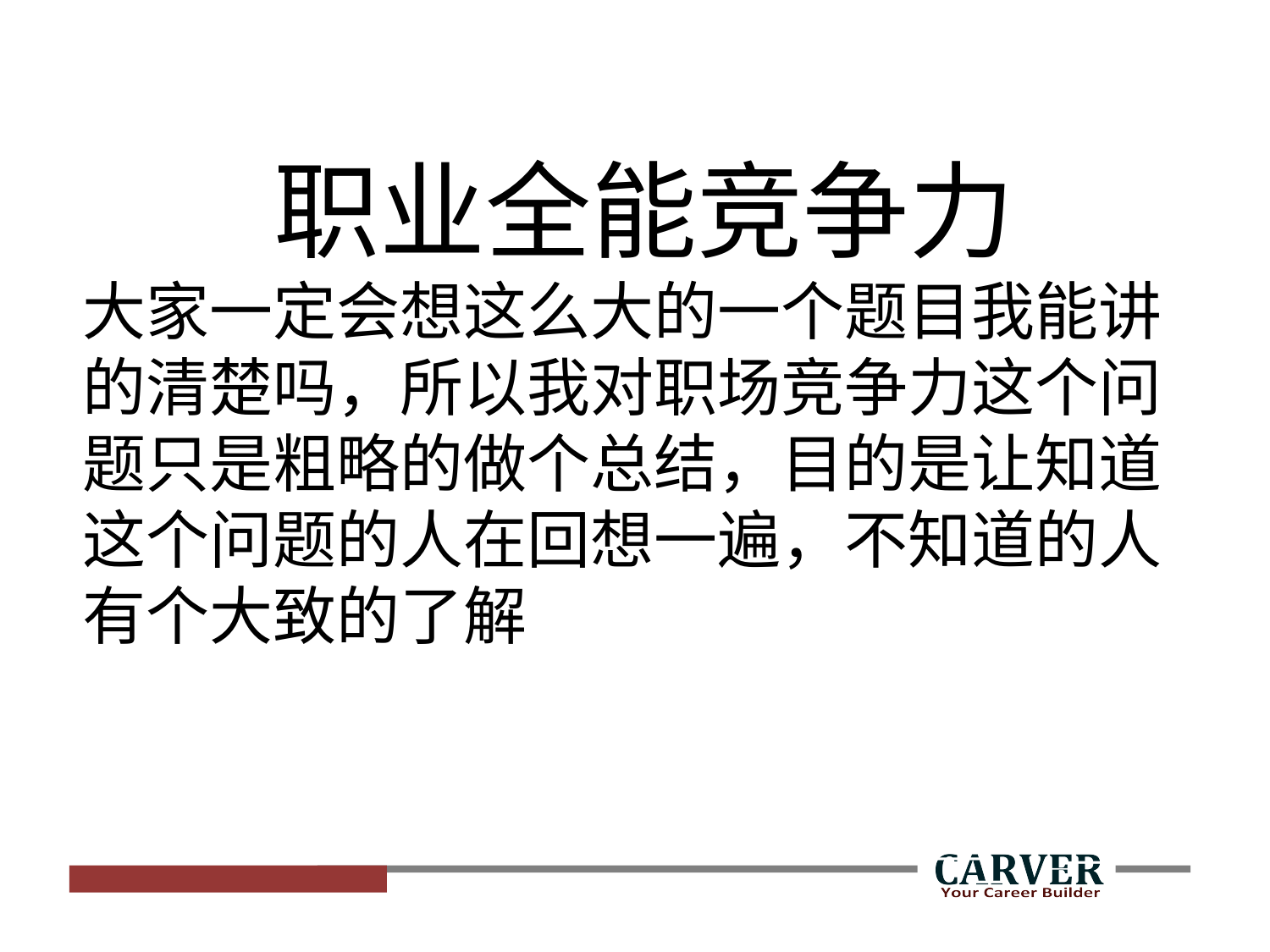

# 职业全能竞争力 大家一定会想这么大的一个题目我能讲的清楚吗，所以我对职场竞争力这个问题只是粗略的做个总结，目的是让知道这个问题的人在回想一遍，不知道的人有个大致的了解